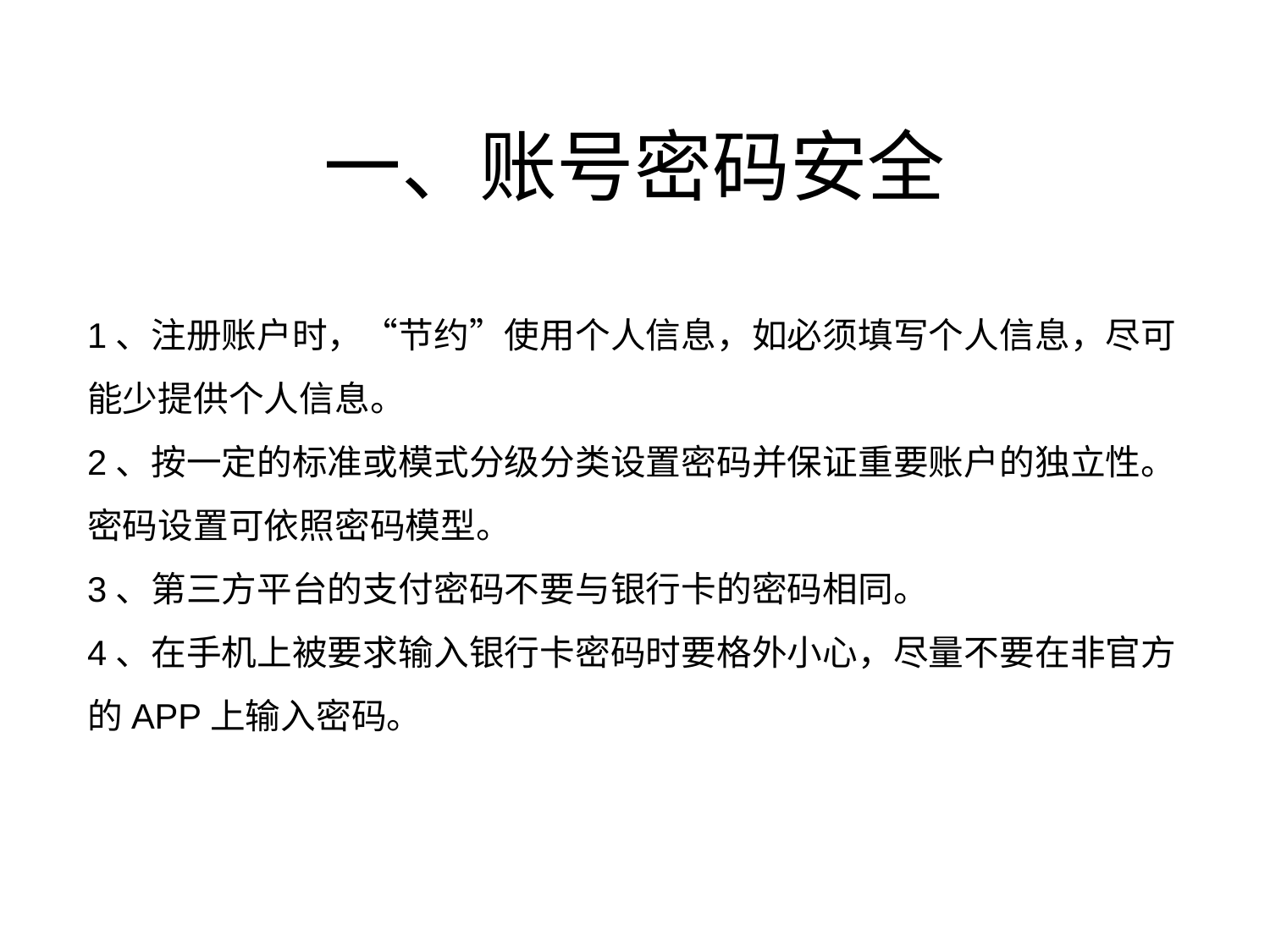

# 一、账号密码安全
1、注册账户时，“节约”使用个人信息，如必须填写个人信息，尽可能少提供个人信息。
2、按一定的标准或模式分级分类设置密码并保证重要账户的独立性。密码设置可依照密码模型。
3、第三方平台的支付密码不要与银行卡的密码相同。
4、在手机上被要求输入银行卡密码时要格外小心，尽量不要在非官方的APP上输入密码。